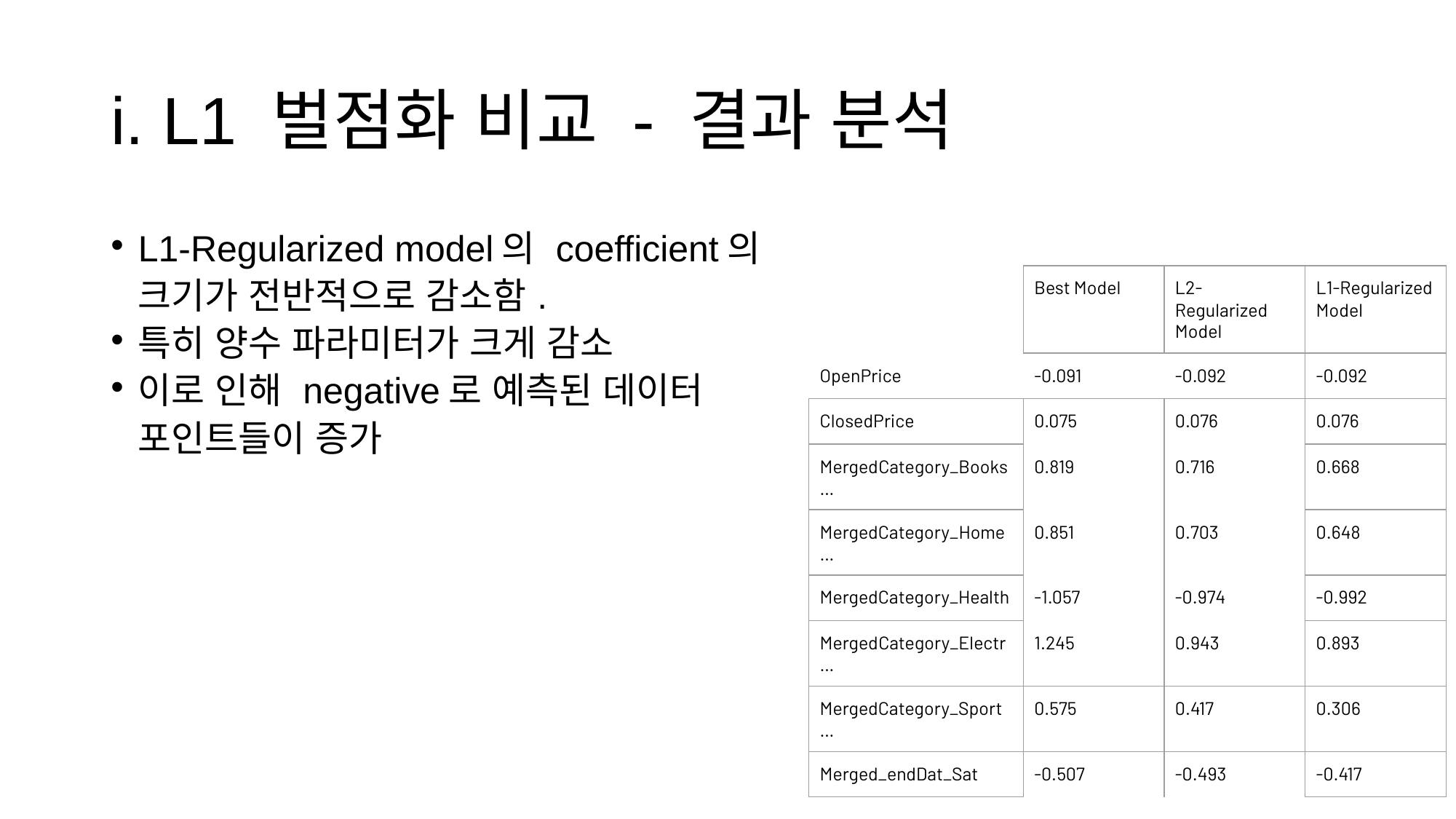

# i. L1 벌점화 비교 - 결과 분석
L1-Regularized model의 coefficient의 크기가 전반적으로 감소함.
특히 양수 파라미터가 크게 감소
이로 인해 negative로 예측된 데이터 포인트들이 증가
|  | Best Model | L2-Regularized Model | L1-Regularized Model |
| --- | --- | --- | --- |
| OpenPrice | -0.091 | -0.092 | -0.092 |
| ClosedPrice | 0.075 | 0.076 | 0.076 |
| MergedCategory\_Books… | 0.819 | 0.716 | 0.668 |
| MergedCategory\_Home… | 0.851 | 0.703 | 0.648 |
| MergedCategory\_Health | -1.057 | -0.974 | -0.992 |
| MergedCategory\_Electr… | 1.245 | 0.943 | 0.893 |
| MergedCategory\_Sport… | 0.575 | 0.417 | 0.306 |
| Merged\_endDat\_Sat | -0.507 | -0.493 | -0.417 |